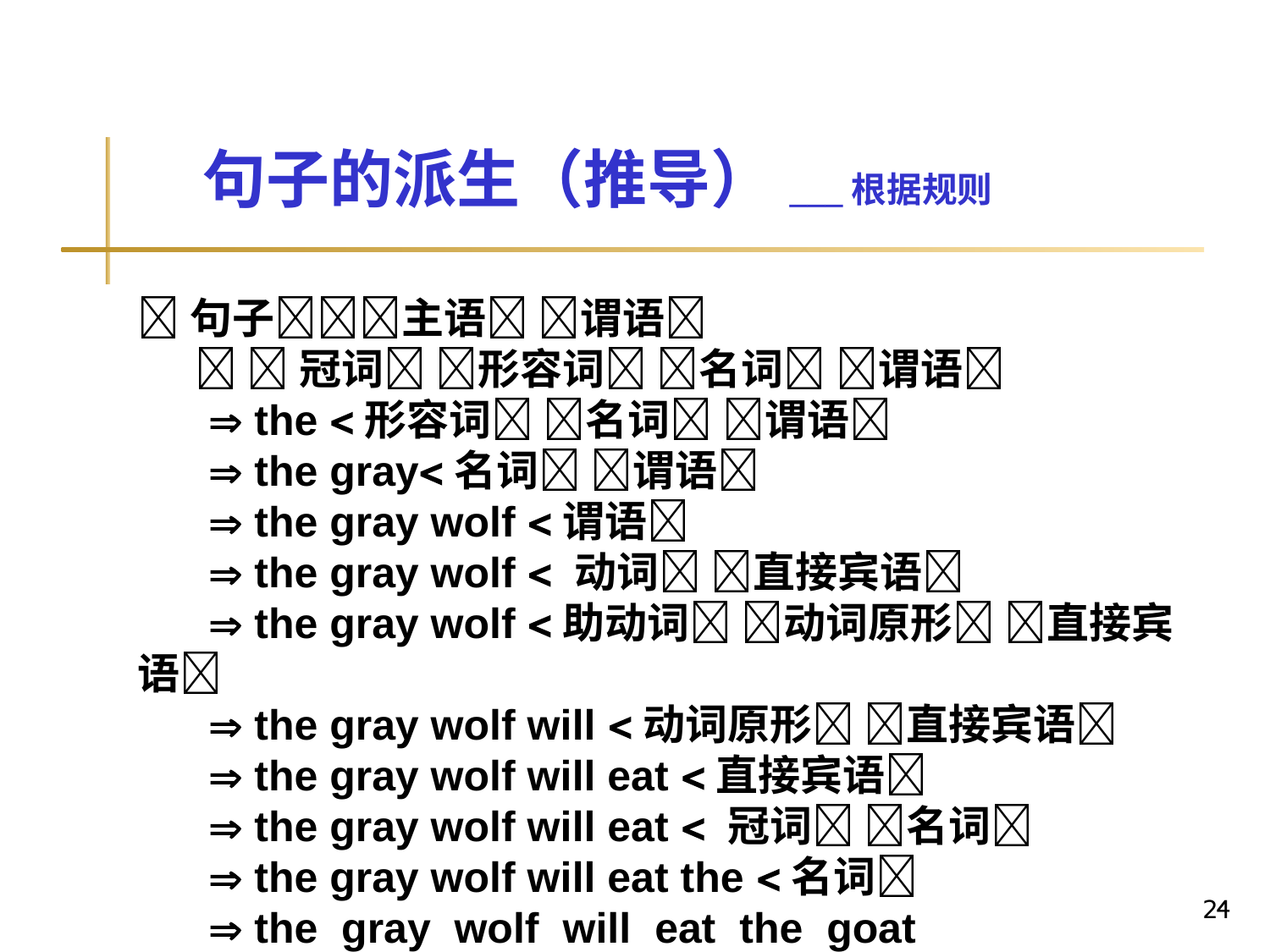

句子的派生（推导）___根据规则
<句子>⇒<主语> <谓语>
      ⇒ <冠词> <形容词> <名词> <谓语>
      ⇒ the <形容词> <名词> <谓语>
      ⇒ the gray<名词> <谓语>
      ⇒ the gray wolf <谓语>
      ⇒ the gray wolf < 动词> <直接宾语>
      ⇒ the gray wolf <助动词> <动词原形> <直接宾语>
      ⇒ the gray wolf will <动词原形> <直接宾语>
      ⇒ the gray wolf will eat <直接宾语>
      ⇒ the gray wolf will eat < 冠词> <名词>
      ⇒ the gray wolf will eat the <名词>
      ⇒ the  gray  wolf  will  eat  the  goat
24